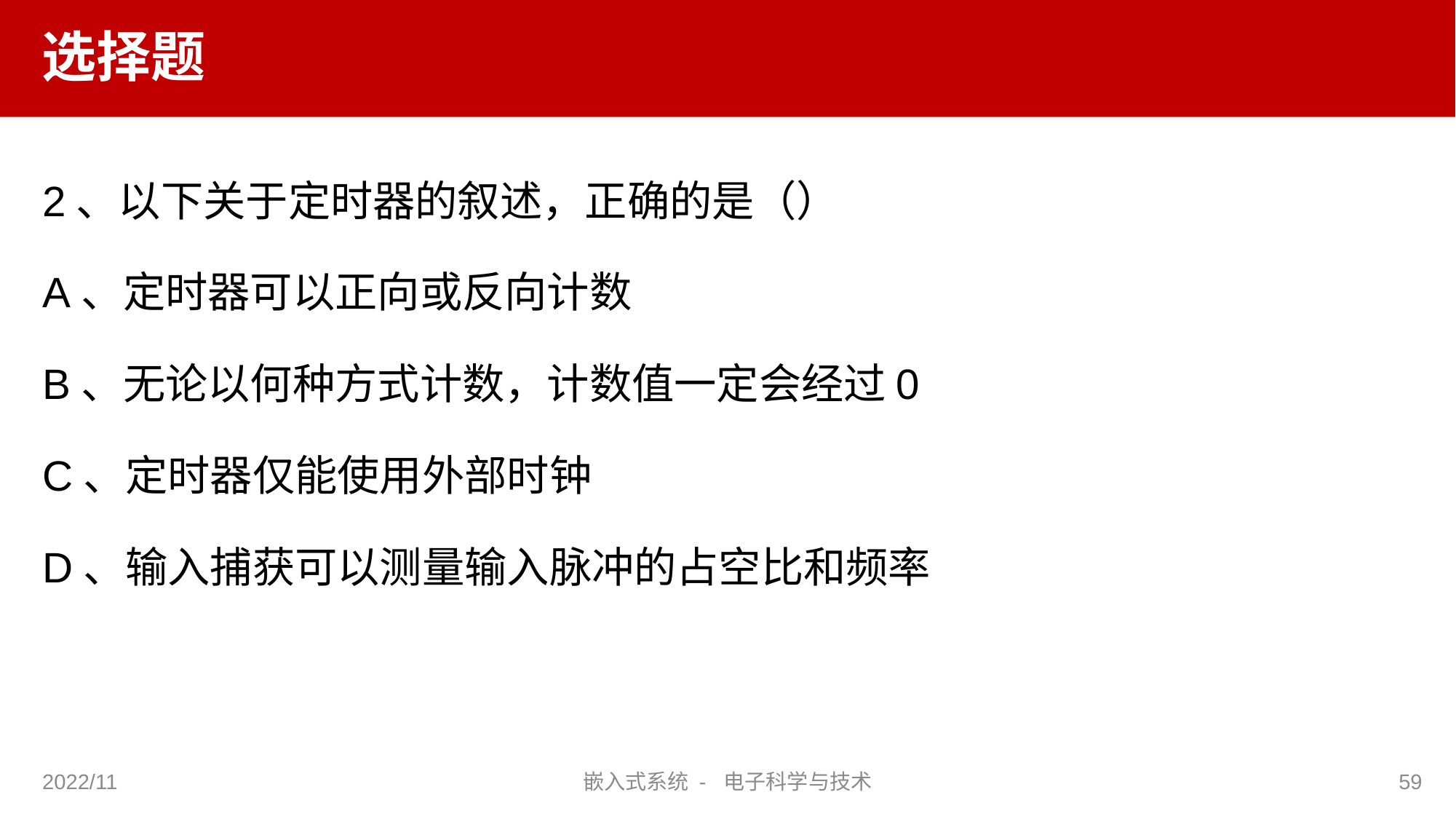

# 选择题
2、以下关于定时器的叙述，正确的是（）
A、定时器可以正向或反向计数
B、无论以何种方式计数，计数值一定会经过0
C、定时器仅能使用外部时钟
D、输入捕获可以测量输入脉冲的占空比和频率

2022/11
嵌入式系统 -  电子科学与技术
59